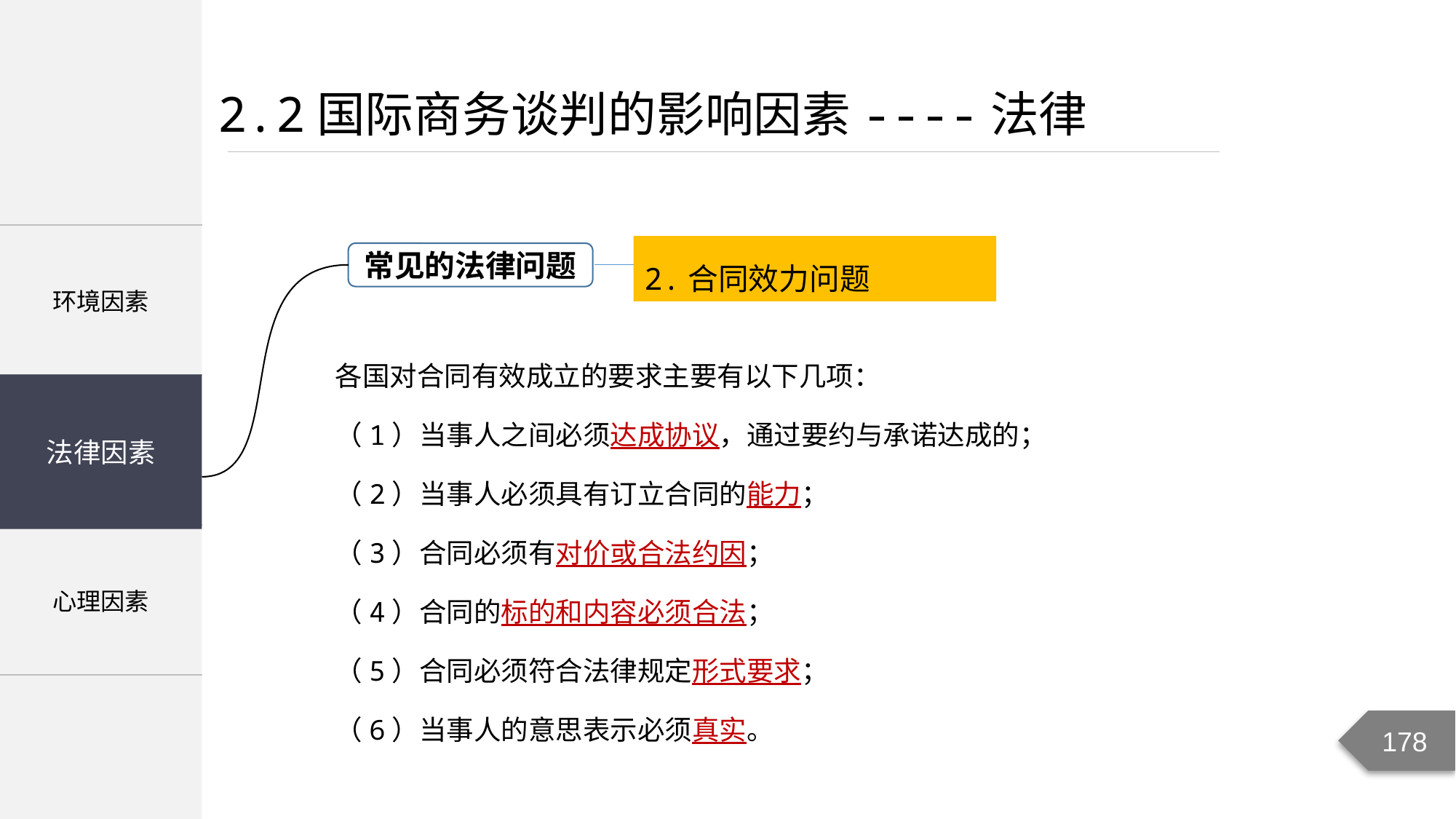

2.2国际商务谈判的影响因素----法律
| 环境因素 |
| --- |
| 法律因素 |
| 心理因素 |
2.合同效力问题
常见的法律问题
各国对合同有效成立的要求主要有以下几项：
（1）当事人之间必须达成协议，通过要约与承诺达成的；
（2）当事人必须具有订立合同的能力；
（3）合同必须有对价或合法约因；
（4）合同的标的和内容必须合法；
（5）合同必须符合法律规定形式要求；
（6）当事人的意思表示必须真实。
法律因素

178